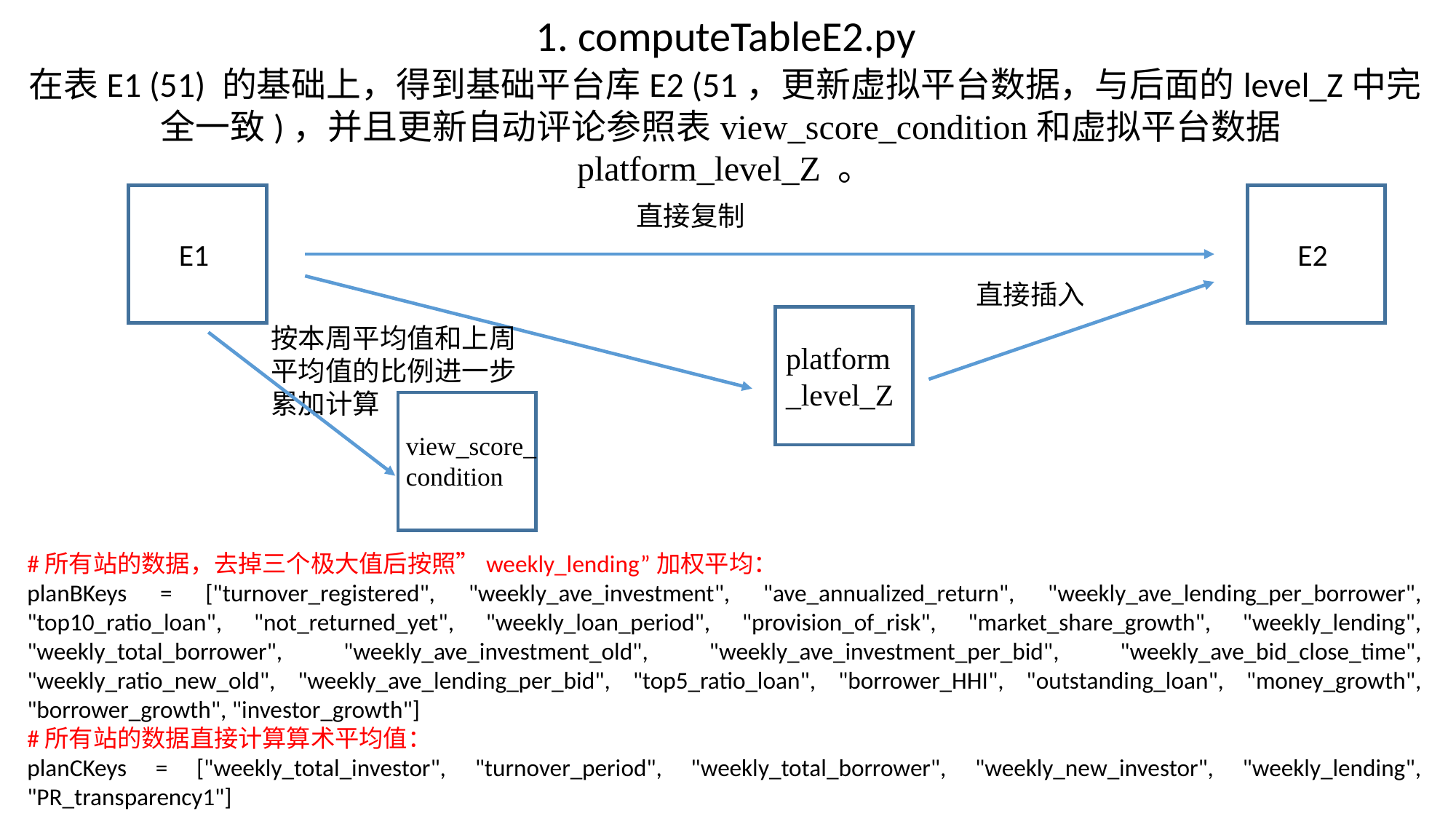

1. computeTableE2.py
在表E1 (51) 的基础上，得到基础平台库E2 (51，更新虚拟平台数据，与后面的level_Z中完全一致)，并且更新自动评论参照表view_score_condition和虚拟平台数据platform_level_Z 。

E1

E2
直接复制
直接插入

platform_level_Z
按本周平均值和上周平均值的比例进一步累加计算

view_score_condition

#所有站的数据，去掉三个极大值后按照”weekly_lending”加权平均：
planBKeys = ["turnover_registered", "weekly_ave_investment", "ave_annualized_return", "weekly_ave_lending_per_borrower", "top10_ratio_loan", "not_returned_yet", "weekly_loan_period", "provision_of_risk", "market_share_growth", "weekly_lending", "weekly_total_borrower", "weekly_ave_investment_old", "weekly_ave_investment_per_bid", "weekly_ave_bid_close_time", "weekly_ratio_new_old", "weekly_ave_lending_per_bid", "top5_ratio_loan", "borrower_HHI", "outstanding_loan", "money_growth", "borrower_growth", "investor_growth"]
#所有站的数据直接计算算术平均值：
planCKeys = ["weekly_total_investor", "turnover_period", "weekly_total_borrower", "weekly_new_investor", "weekly_lending", "PR_transparency1"]